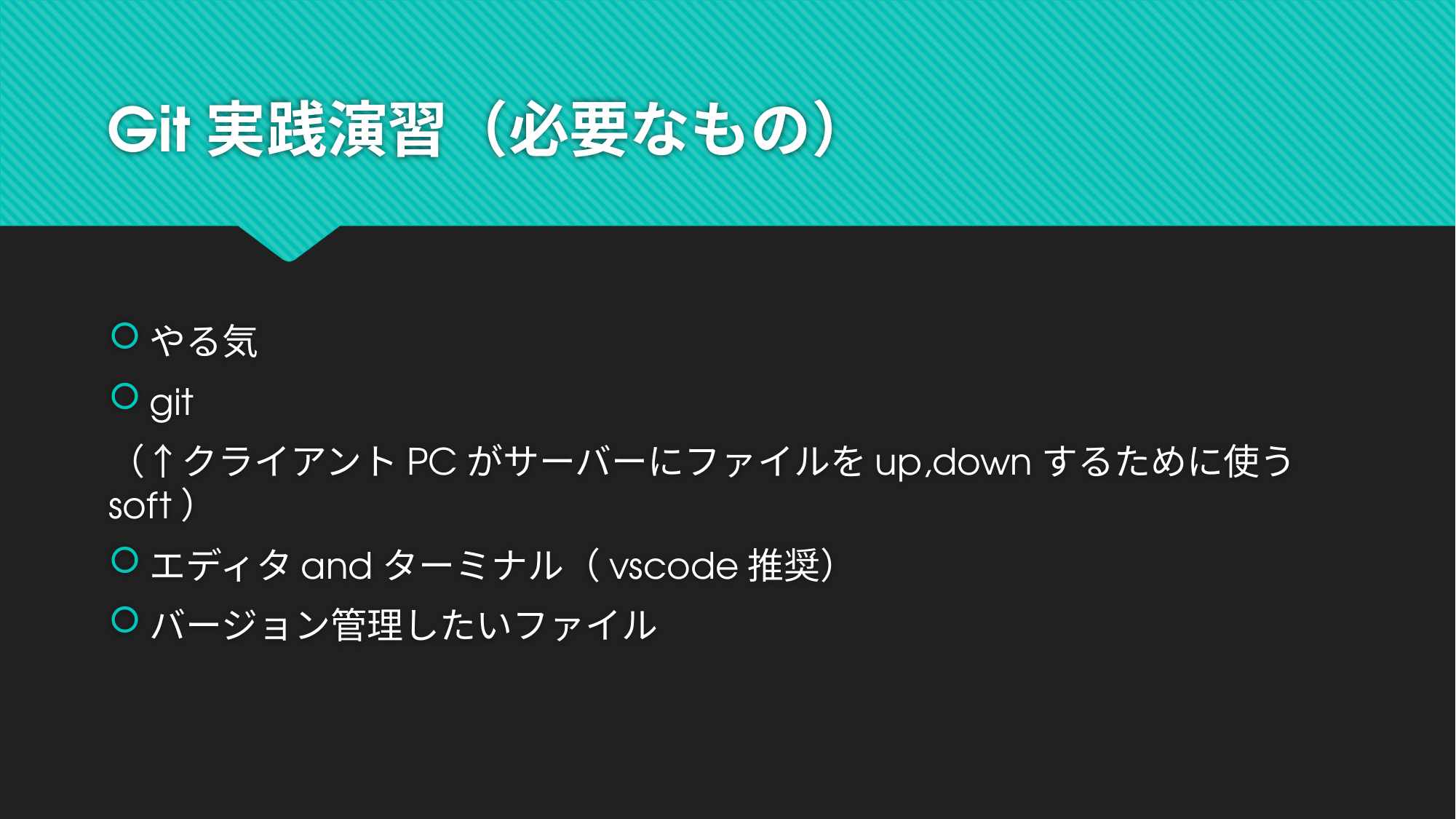

# Git実践演習（必要なもの）
やる気
git
（↑クライアントPCがサーバーにファイルをup,downするために使うsoft）
エディタandターミナル（vscode推奨）
バージョン管理したいファイル